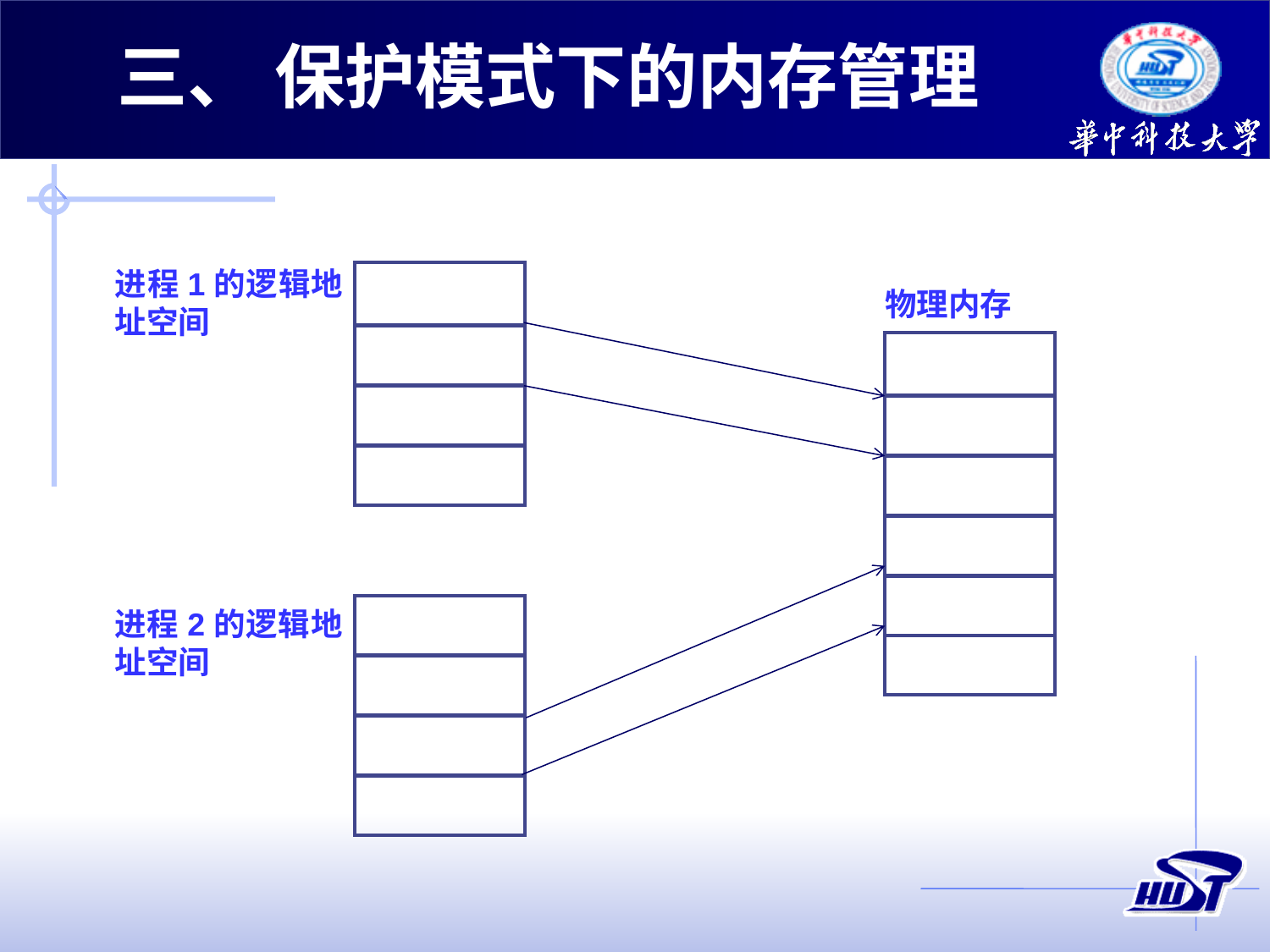

三、 保护模式下的内存管理

进程1的逻辑地址空间

物理内存
|  |
| --- |
|  |
| --- |
|  |
| --- |
|  |
| --- |
|  |
| --- |
|  |
| --- |
|  |
| --- |
|  |
| --- |

进程2的逻辑地址空间
|  |
| --- |
|  |
| --- |
|  |
| --- |
|  |
| --- |
|  |
| --- |
|  |
| --- |